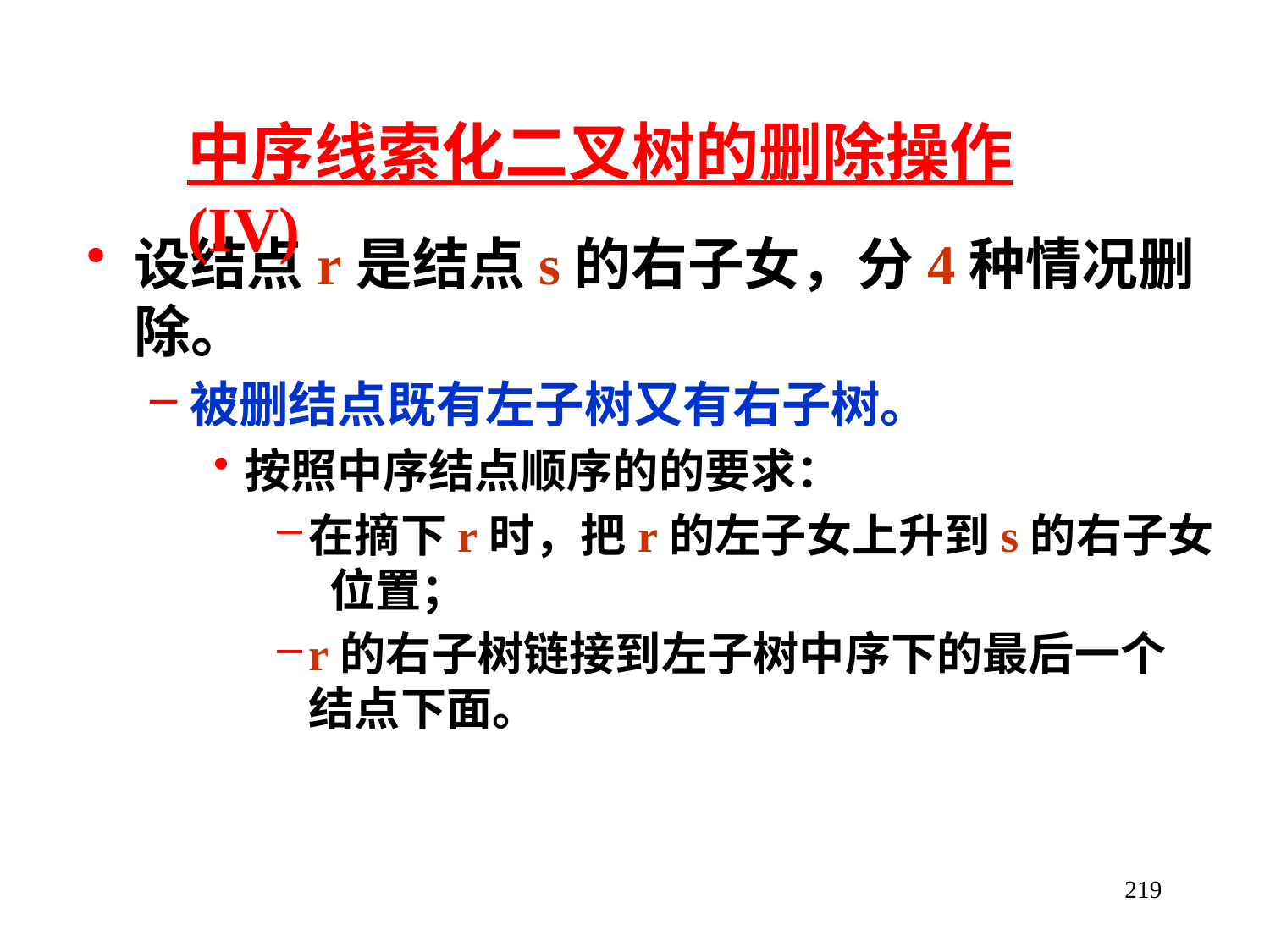

中序线索化二叉树的删除操作 (IV)
设结点r是结点s的右子女，分4种情况删除。
被删结点既有左子树又有右子树。
按照中序结点顺序的的要求：
在摘下r时，把r的左子女上升到s的右子女    位置；
r的右子树链接到左子树中序下的最后一个     结点下面。
219